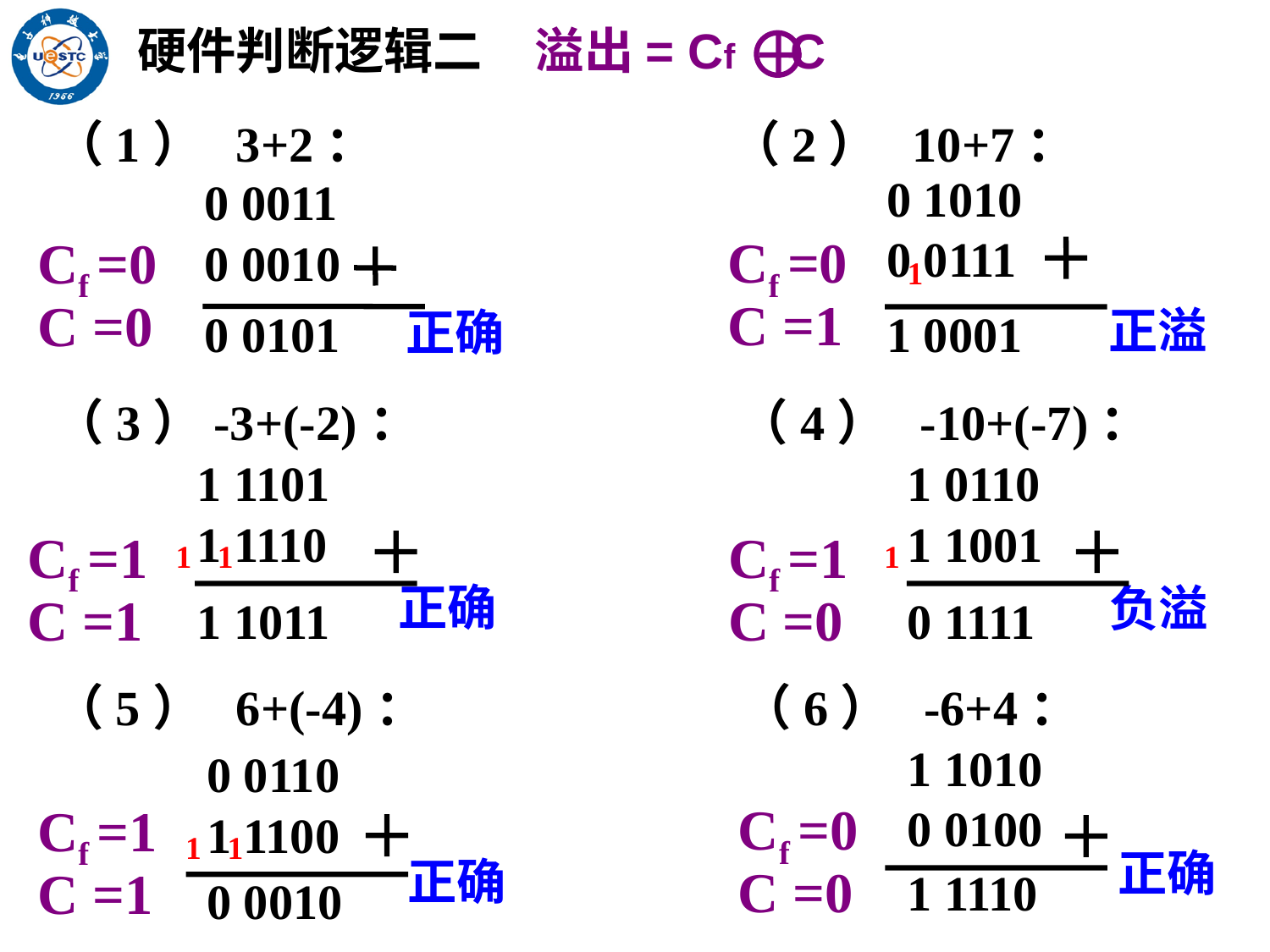

溢出= Cf    C

硬件判断逻辑二
（1）  3+2：
（2）  10+7：
0 1010
0 0111
0 0011
0 0010

Cf =0
C =1
Cf =0
C =0

1

正溢
正确
0 0101
1 0001

（3）-3+(-2)：
（4）  -10+(-7)：
1 1101
1 1110
1 0110
1 1001
1
1

1

Cf =1
C =1
Cf =1
C =0

正确
负溢
1 1011

0 1111

（5）  6+(-4)：
（6）  -6+4：
1 1010
0 0100
0 0110
1 1100
Cf =0
C =0
Cf =1
C =1

1
1

正确

正确
1 1110
0 0010